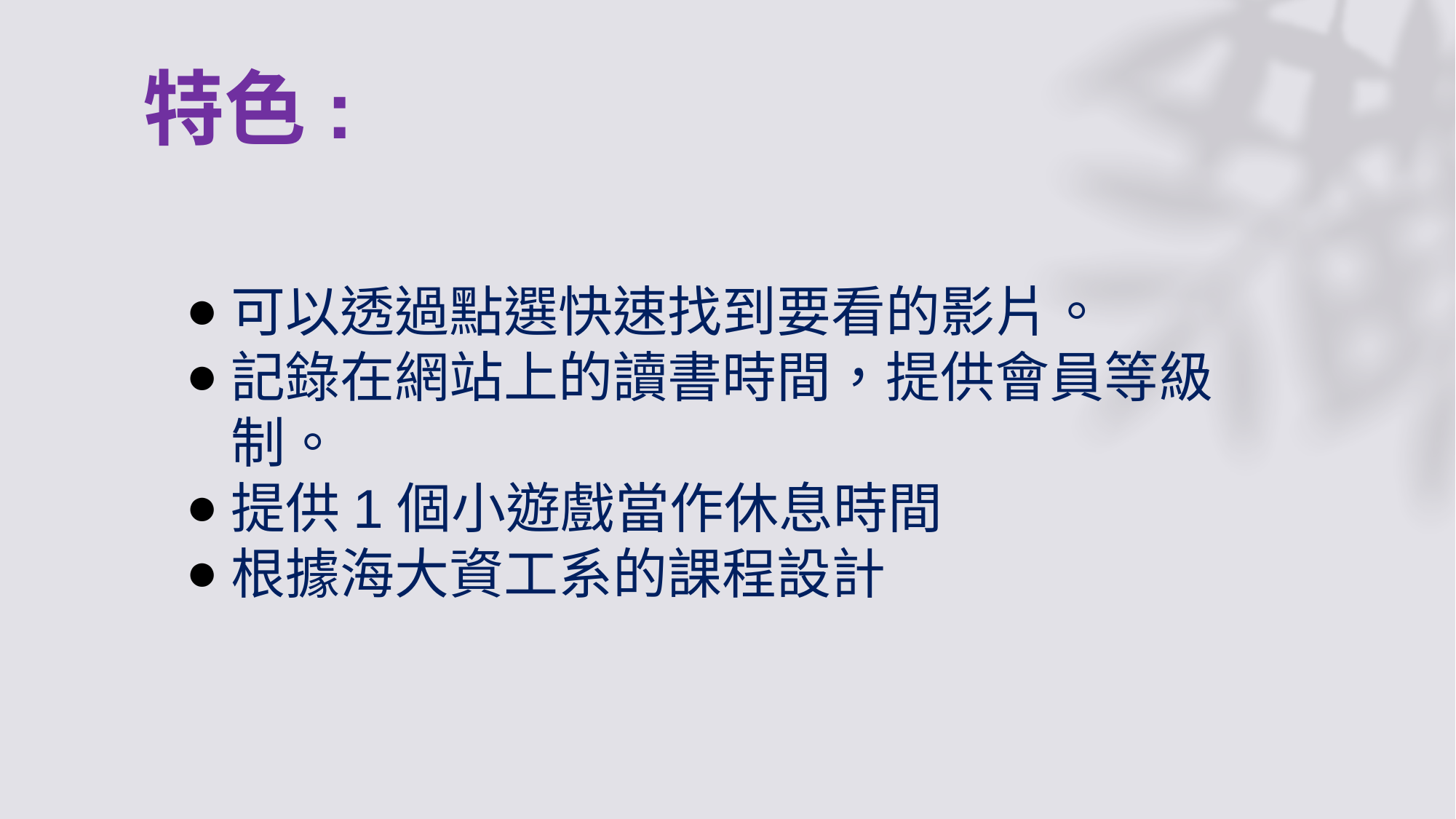

# 特色:
可以透過點選快速找到要看的影片。
記錄在網站上的讀書時間，提供會員等級制。
提供1個小遊戲當作休息時間
根據海大資工系的課程設計